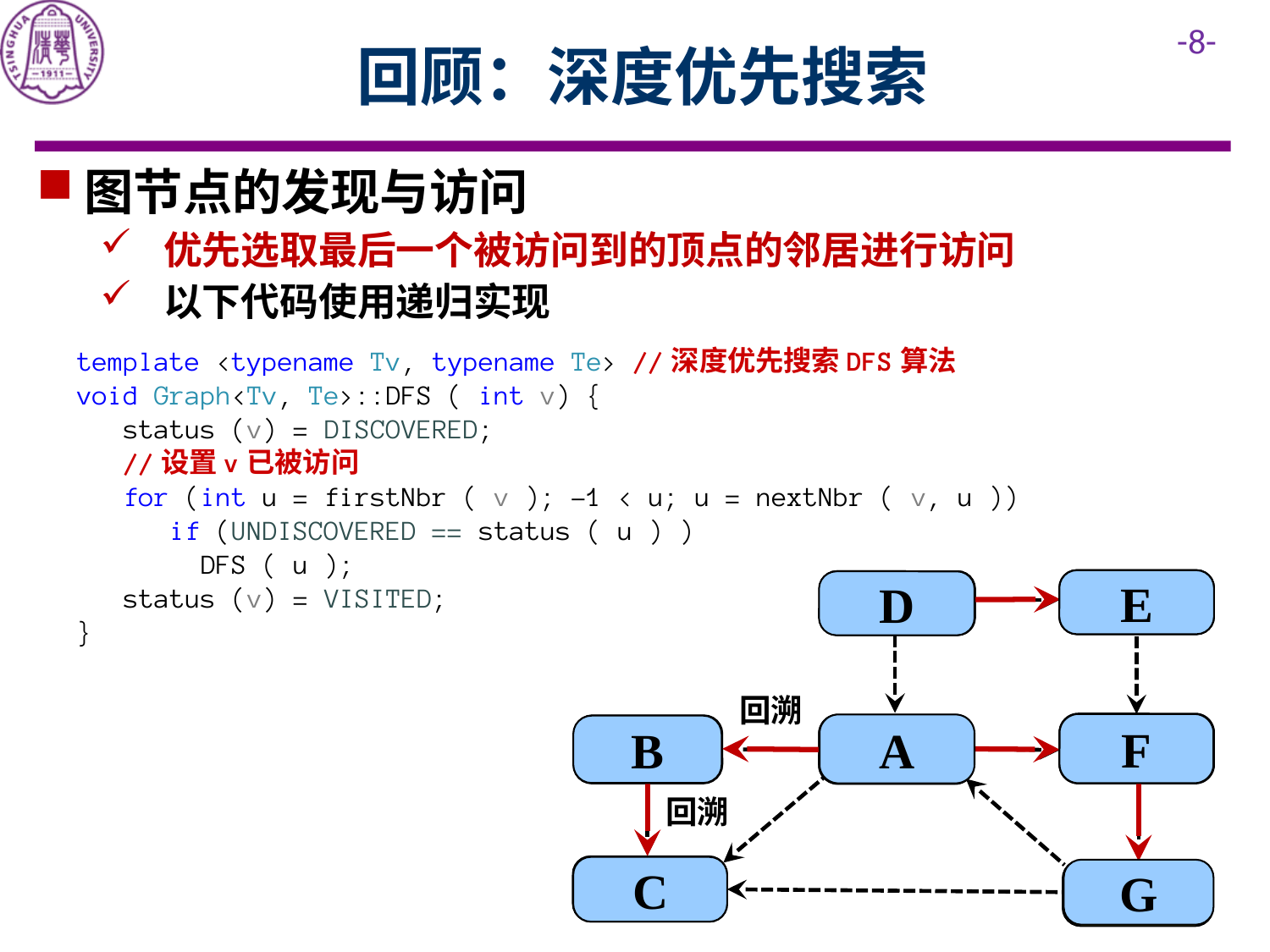

# 回顾：深度优先搜索
图节点的发现与访问
优先选取最后一个被访问到的顶点的邻居进行访问
以下代码使用递归实现
template <typename Tv, typename Te> //深度优先搜索DFS算法
void Graph<Tv, Te>::DFS ( int v) {
   status (v) = DISCOVERED;
   //设置v已被访问
   for (int u = firstNbr ( v ); -1 < u; u = nextNbr ( v, u ))
      if (UNDISCOVERED == status ( u ) )
        DFS ( u );
   status (v) = VISITED;
}
E
E
E
D
D
D
回溯
F
F
F
A
A
A
B
B
B
回溯
C
C
C
G
G
G